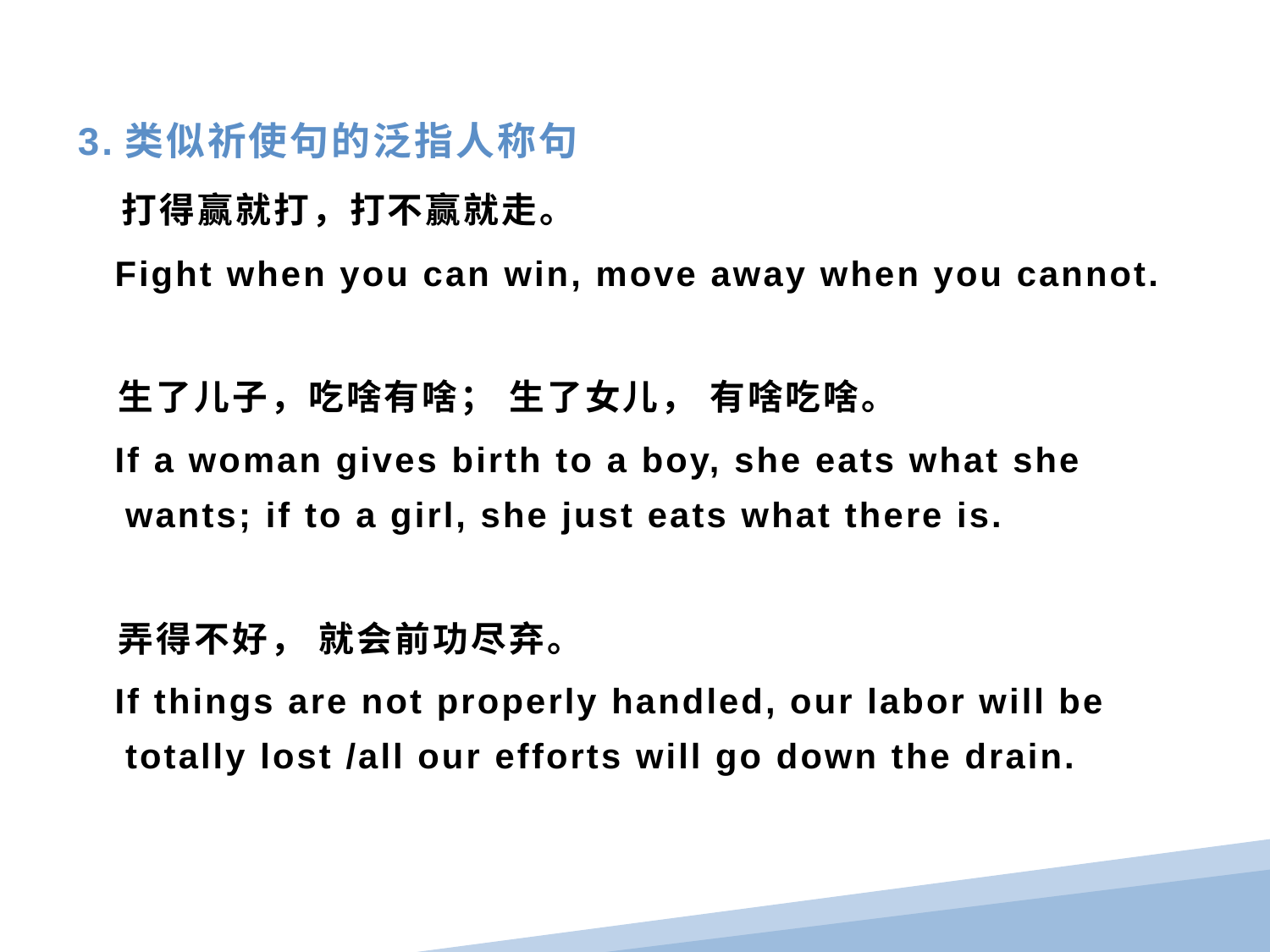

3.类似祈使句的泛指人称句
   打得赢就打，打不赢就走。
   Fight when you can win, move away when you cannot.

   生了儿子，吃啥有啥； 生了女儿， 有啥吃啥。
   If a woman gives birth to a boy, she eats what she wants; if to a girl, she just eats what there is.

   弄得不好， 就会前功尽弃。
   If things are not properly handled, our labor will be totally lost /all our efforts will go down the drain.